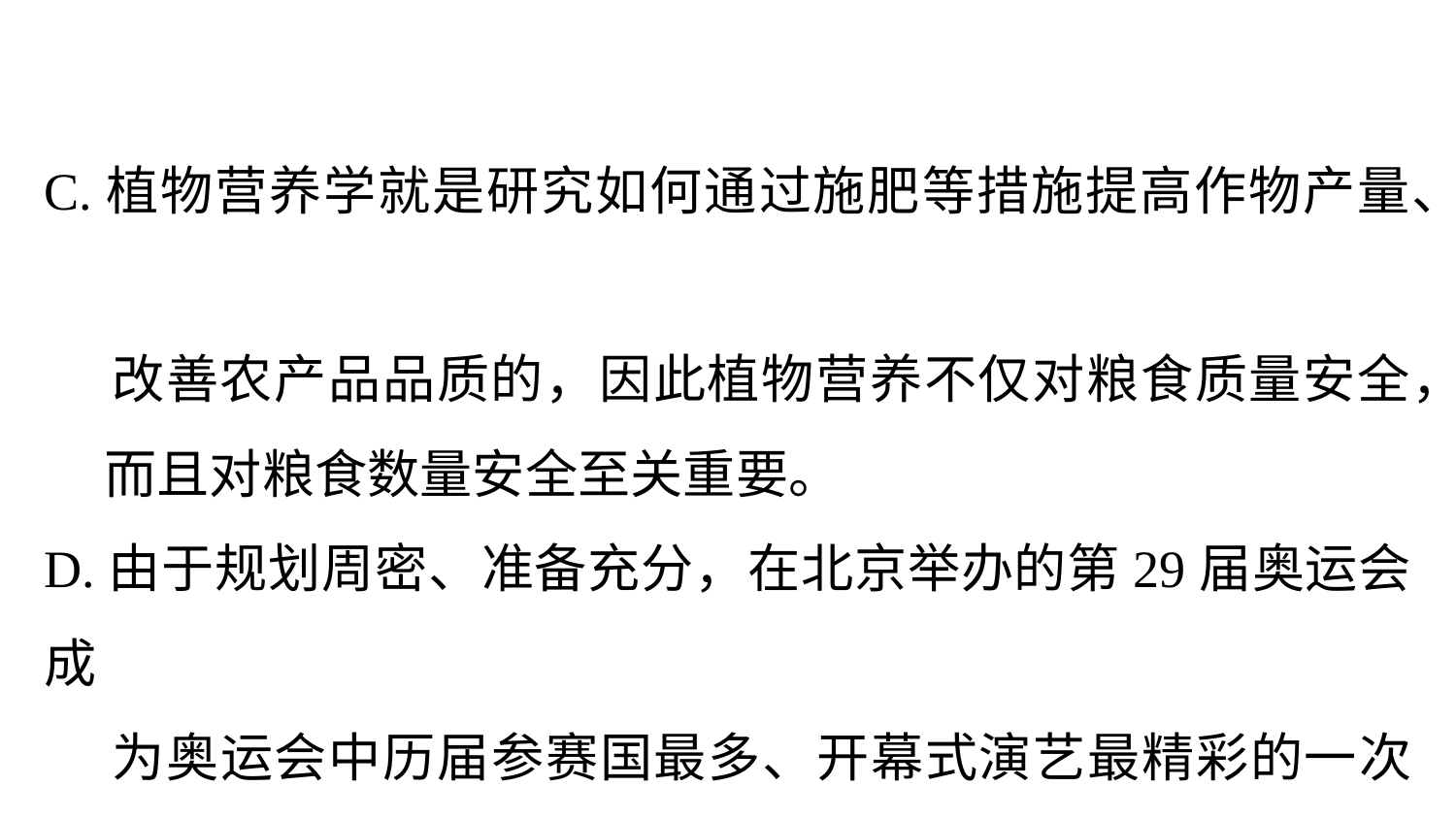

C.植物营养学就是研究如何通过施肥等措施提高作物产量、
    改善农产品品质的，因此植物营养不仅对粮食质量安全，
    而且对粮食数量安全至关重要。
D.由于规划周密、准备充分，在北京举办的第29届奥运会成
    为奥运会中历届参赛国最多、开幕式演艺最精彩的一次盛
    会，好评如潮。